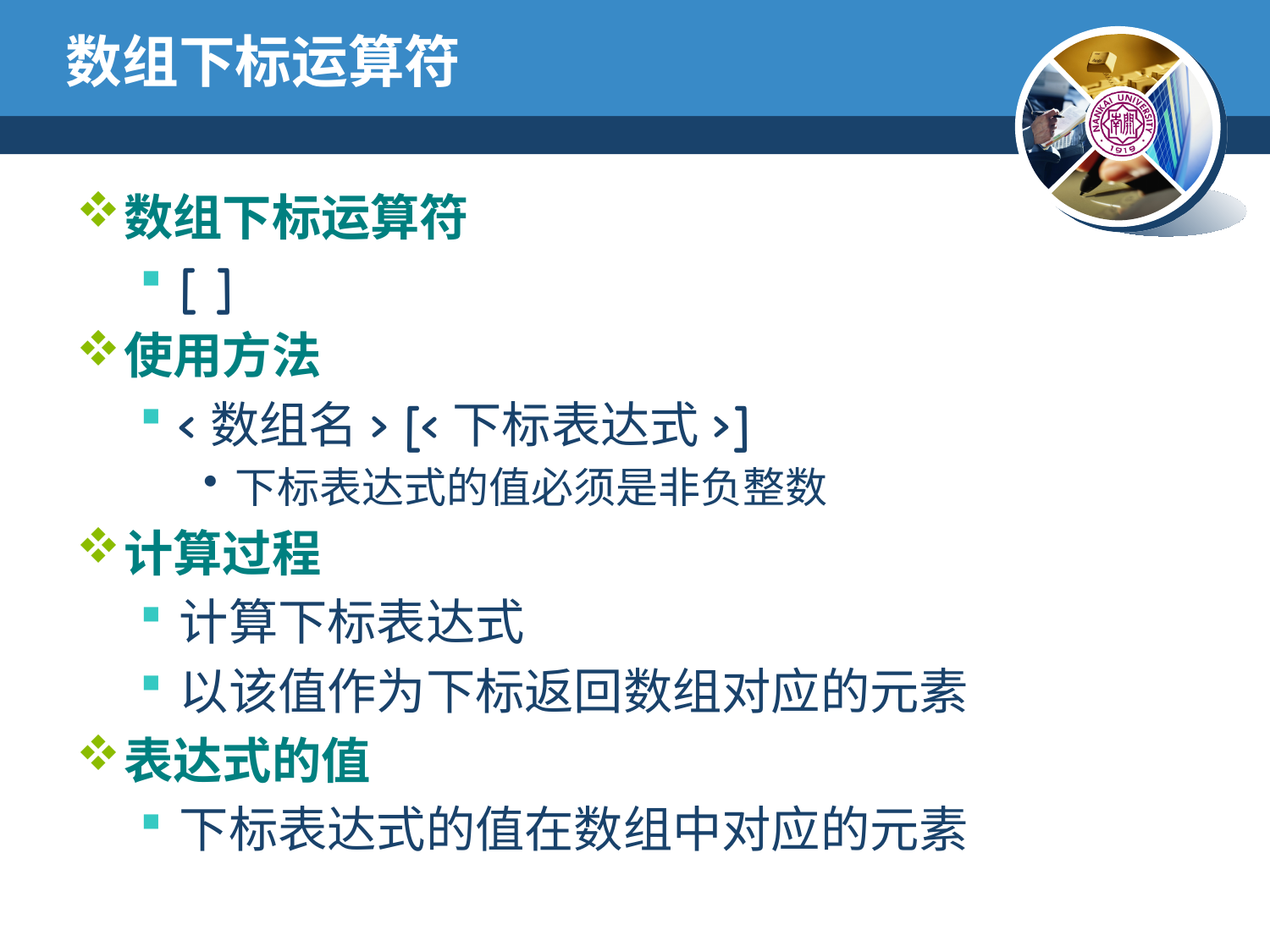

# 数组下标运算符
数组下标运算符
[ ]
使用方法
<数组名> [<下标表达式>]
下标表达式的值必须是非负整数
计算过程
计算下标表达式
以该值作为下标返回数组对应的元素
表达式的值
下标表达式的值在数组中对应的元素